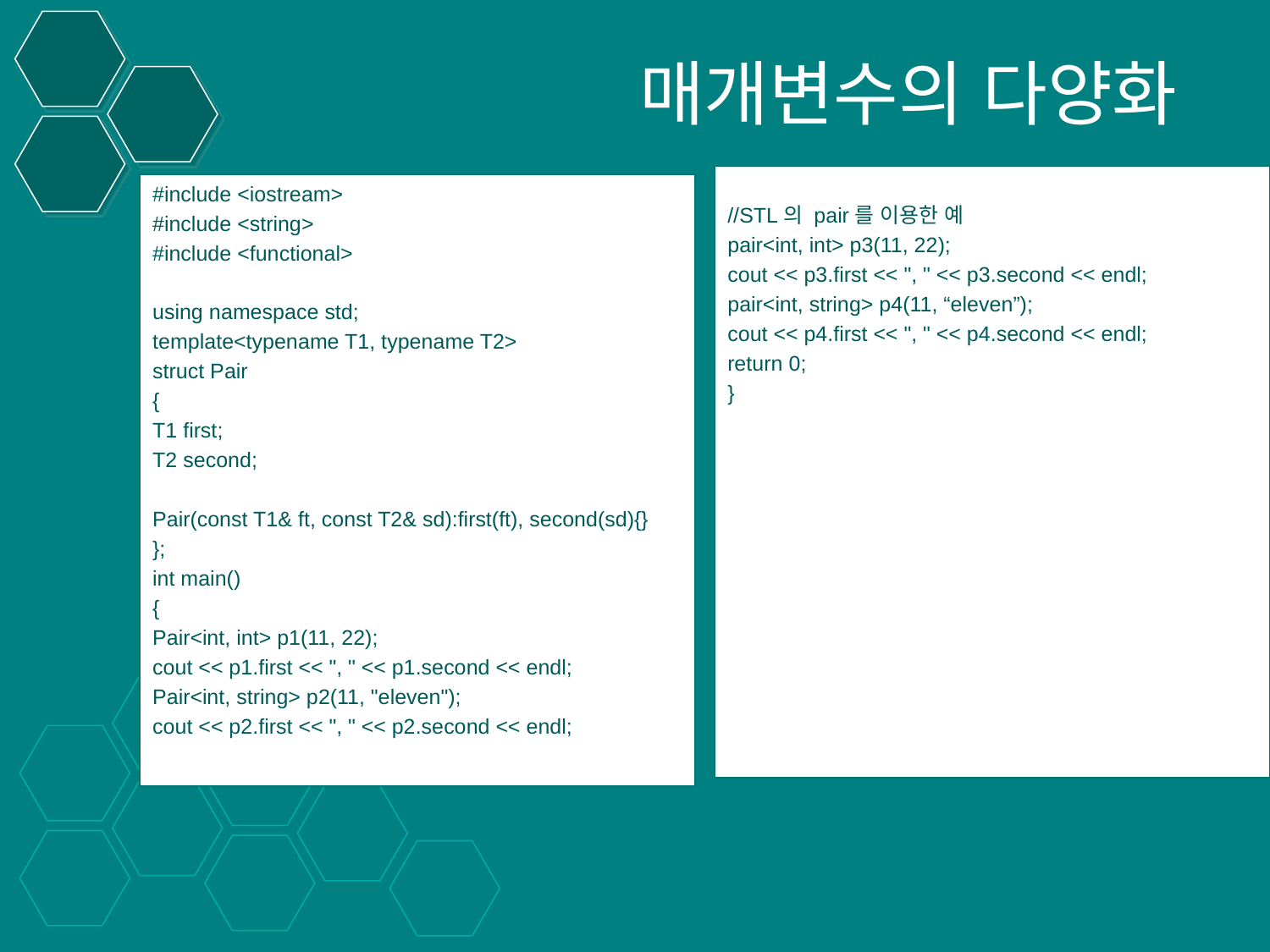

# 매개변수의 다양화

//STL의 pair를 이용한 예
pair<int, int> p3(11, 22);
cout << p3.first << ", " << p3.second << endl;
pair<int, string> p4(11, “eleven”);
cout << p4.first << ", " << p4.second << endl;
return 0;
}
#include <iostream>
#include <string>
#include <functional>

using namespace std;
template<typename T1, typename T2>
struct Pair
{
T1 first;
T2 second;

Pair(const T1& ft, const T2& sd):first(ft), second(sd){}
};
int main()
{
Pair<int, int> p1(11, 22);
cout << p1.first << ", " << p1.second << endl;
Pair<int, string> p2(11, "eleven");
cout << p2.first << ", " << p2.second << endl;